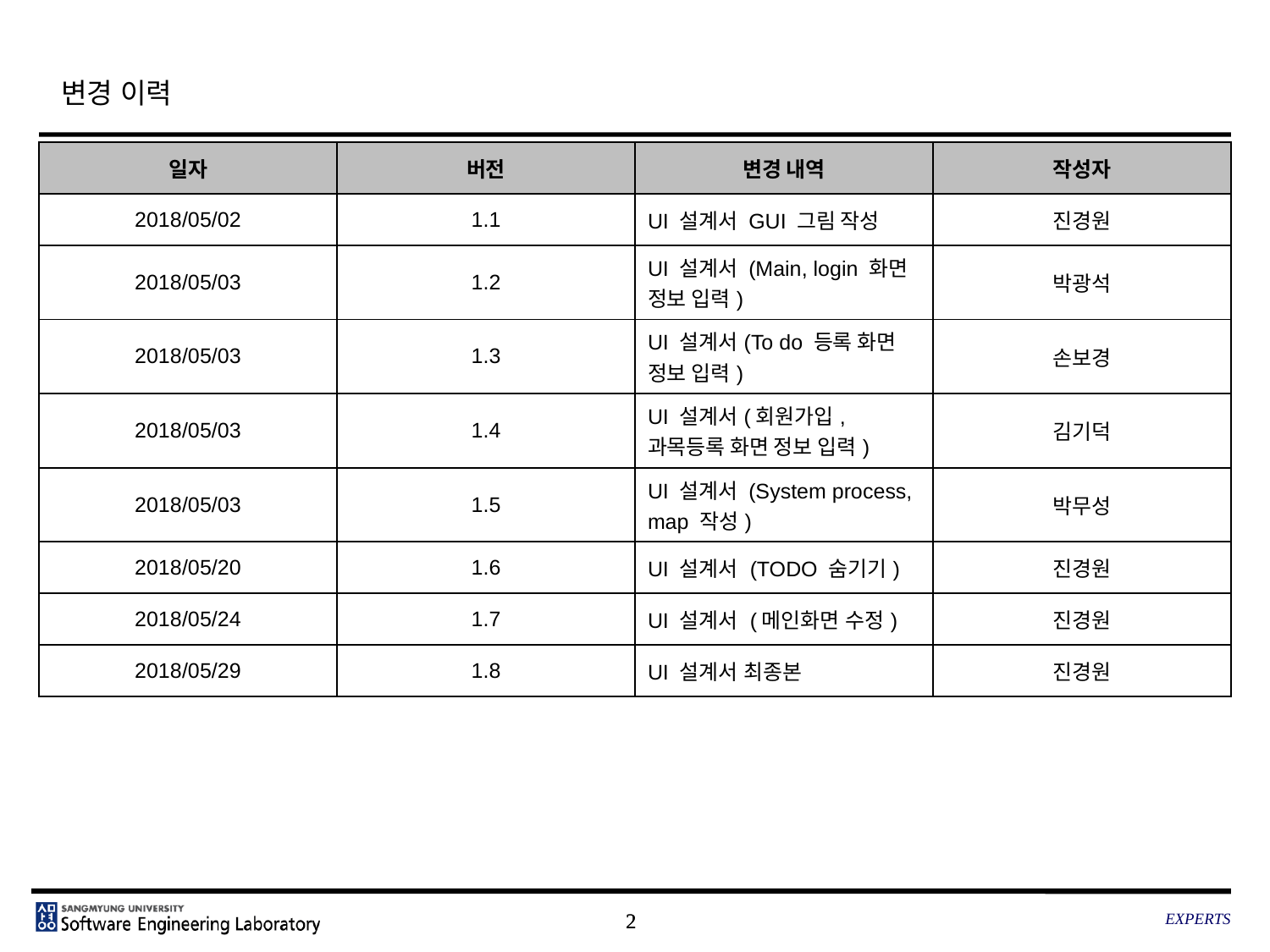

# 변경 이력
| 일자 | 버전 | 변경 내역 | 작성자 |
| --- | --- | --- | --- |
| 2018/05/02 | 1.1 | UI 설계서 GUI 그림 작성 | 진경원 |
| 2018/05/03 | 1.2 | UI 설계서 (Main, login 화면 정보 입력) | 박광석 |
| 2018/05/03 | 1.3 | UI 설계서(To do 등록 화면 정보 입력) | 손보경 |
| 2018/05/03 | 1.4 | UI 설계서(회원가입, 과목등록 화면 정보 입력) | 김기덕 |
| 2018/05/03 | 1.5 | UI 설계서 (System process, map 작성) | 박무성 |
| 2018/05/20 | 1.6 | UI 설계서 (TODO 숨기기) | 진경원 |
| 2018/05/24 | 1.7 | UI 설계서 (메인화면 수정) | 진경원 |
| 2018/05/29 | 1.8 | UI 설계서 최종본 | 진경원 |
EXPERTS